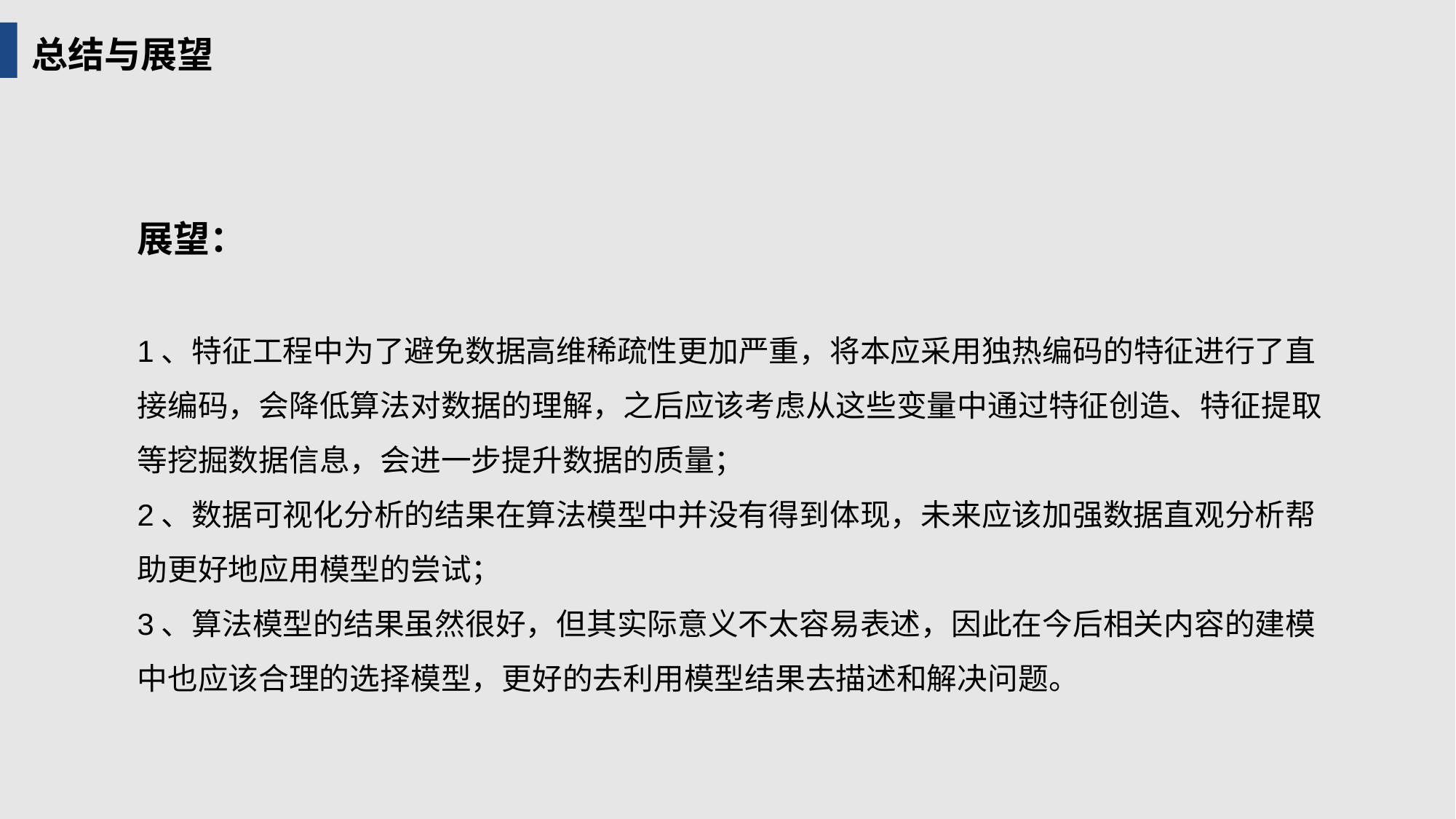

总结与展望
展望：

1、特征工程中为了避免数据高维稀疏性更加严重，将本应采用独热编码的特征进行了直接编码，会降低算法对数据的理解，之后应该考虑从这些变量中通过特征创造、特征提取等挖掘数据信息，会进一步提升数据的质量；
2、数据可视化分析的结果在算法模型中并没有得到体现，未来应该加强数据直观分析帮助更好地应用模型的尝试；
3、算法模型的结果虽然很好，但其实际意义不太容易表述，因此在今后相关内容的建模中也应该合理的选择模型，更好的去利用模型结果去描述和解决问题。